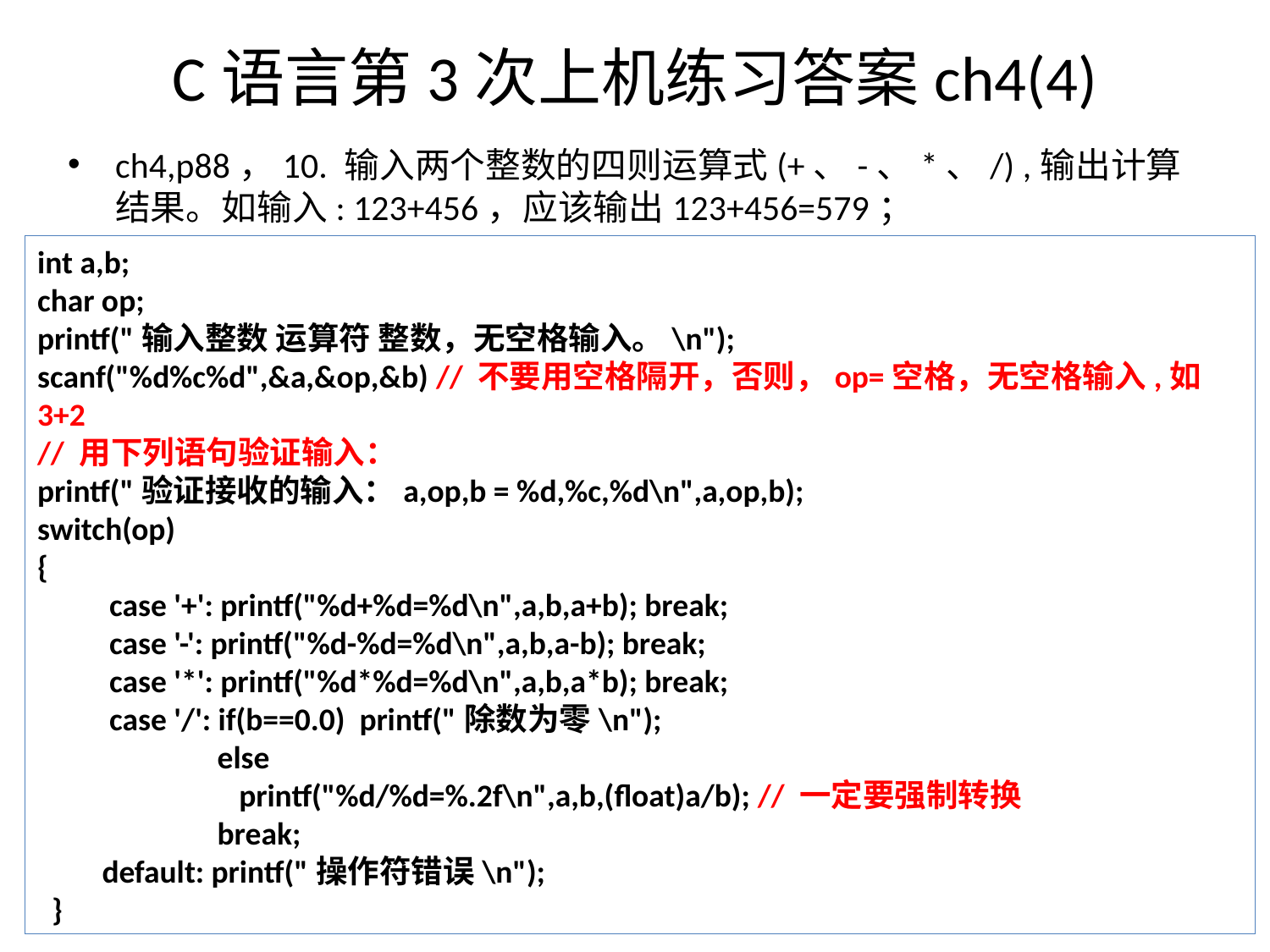

# C语言第3次上机练习答案ch4(4)
ch4,p88，10. 输入两个整数的四则运算式(+、-、*、/) ,输出计算结果。如输入: 123+456，应该输出123+456=579；

int a,b;
char op;
printf("输入整数 运算符 整数，无空格输入。\n");
scanf("%d%c%d",&a,&op,&b) // 不要用空格隔开，否则，op=空格，无空格输入,如3+2
// 用下列语句验证输入：
printf("验证接收的输入：a,op,b = %d,%c,%d\n",a,op,b);
switch(op)
{
          case '+': printf("%d+%d=%d\n",a,b,a+b); break;
          case '-': printf("%d-%d=%d\n",a,b,a-b); break;
          case '*': printf("%d*%d=%d\n",a,b,a*b); break;
          case '/': if(b==0.0)  printf("除数为零\n");
                         else
                            printf("%d/%d=%.2f\n",a,b,(float)a/b); // 一定要强制转换
                         break;
         default: printf("操作符错误\n");
  }